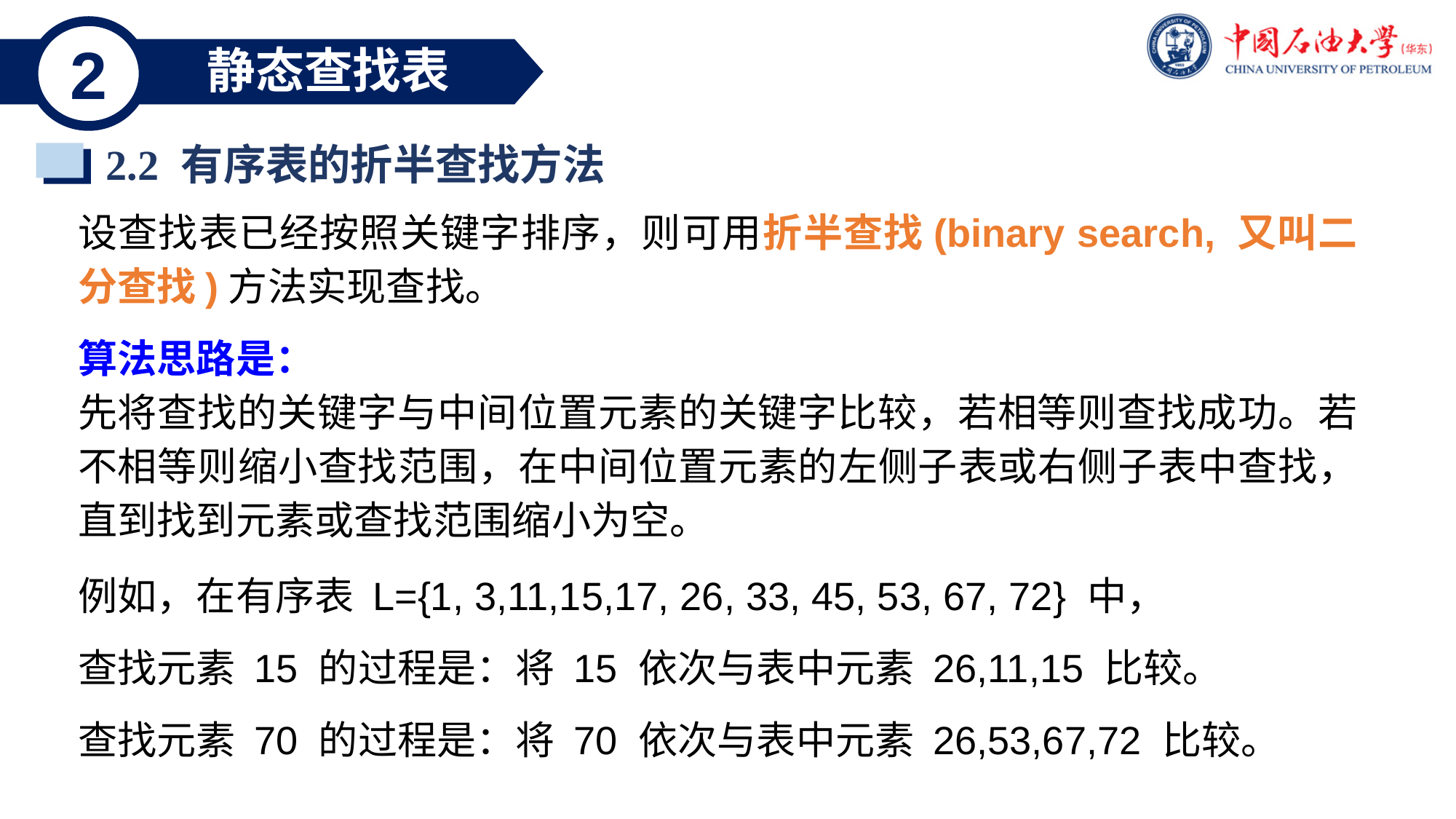

2
 静态查找表
2.2 有序表的折半查找方法

设查找表已经按照关键字排序，则可用折半查找(binary search, 又叫二分查找)方法实现查找。
算法思路是：
先将查找的关键字与中间位置元素的关键字比较，若相等则查找成功。若不相等则缩小查找范围，在中间位置元素的左侧子表或右侧子表中查找，直到找到元素或查找范围缩小为空。
例如，在有序表 L={1, 3,11,15,17, 26, 33, 45, 53, 67, 72} 中，
查找元素 15 的过程是：将 15 依次与表中元素 26,11,15 比较。
查找元素 70 的过程是：将 70 依次与表中元素 26,53,67,72 比较。